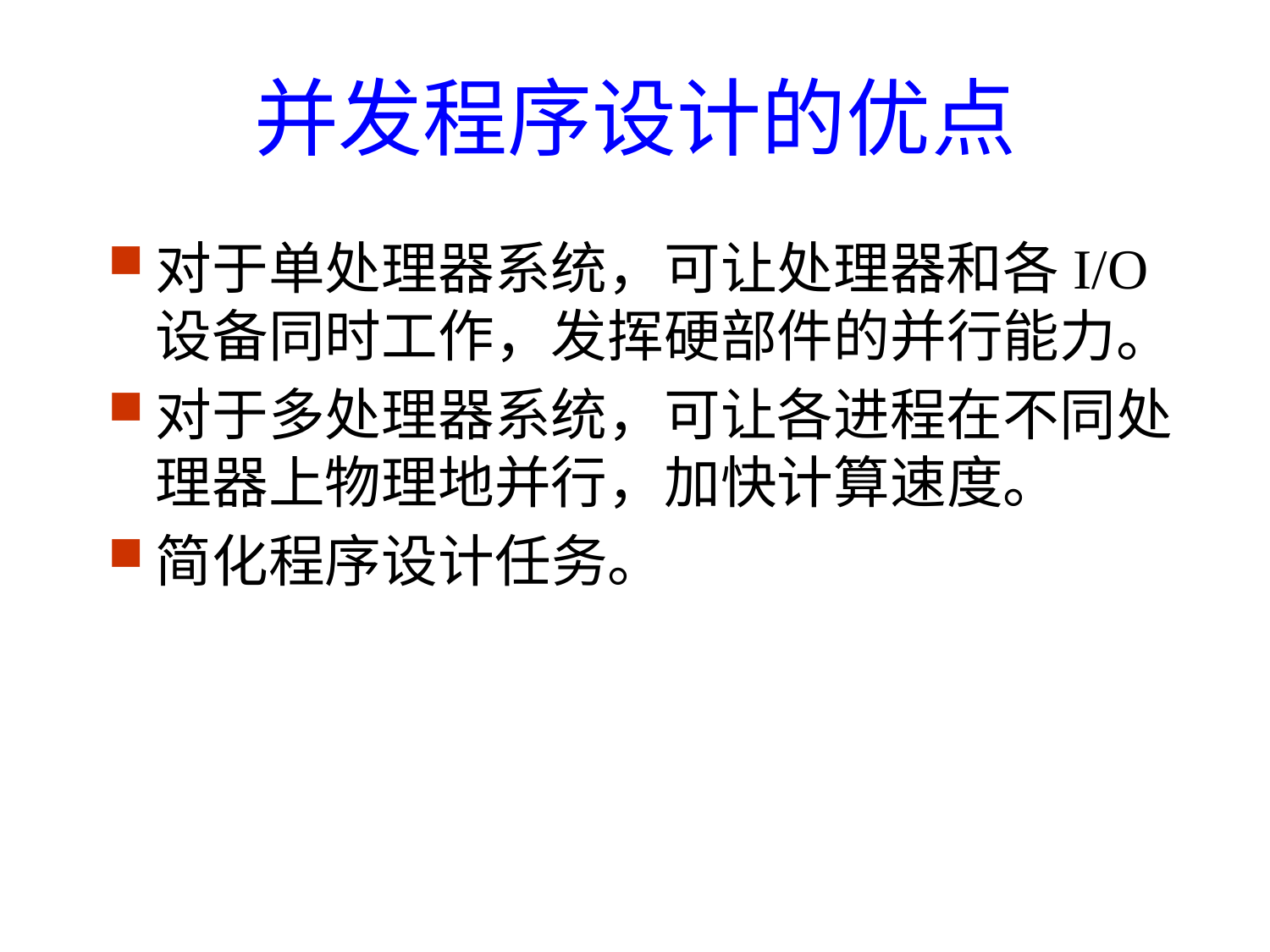

# 并发程序设计的优点
对于单处理器系统，可让处理器和各I/O设备同时工作，发挥硬部件的并行能力。
对于多处理器系统，可让各进程在不同处理器上物理地并行，加快计算速度。
简化程序设计任务。